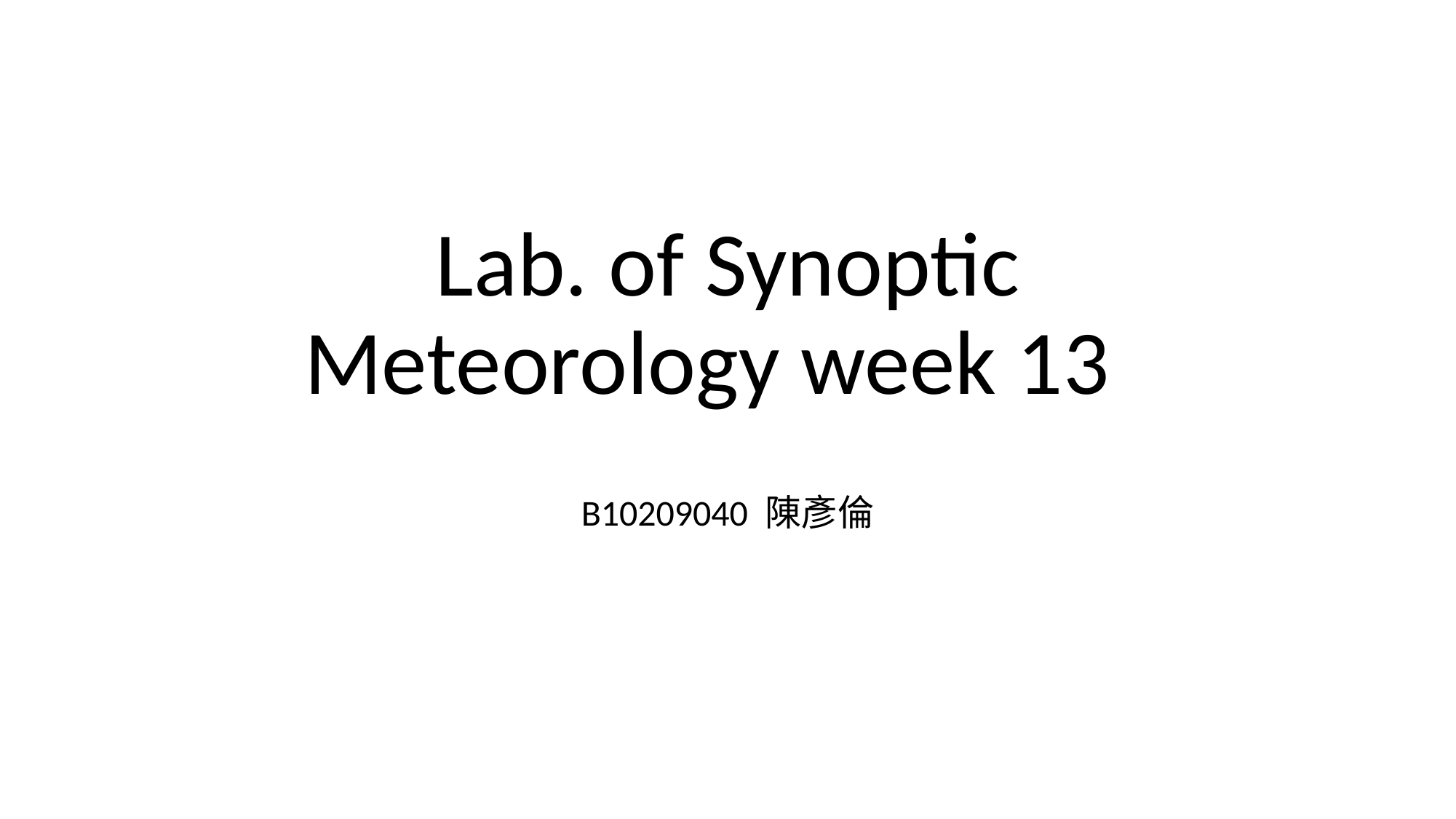

# Lab. of Synoptic Meteorology week 13

B10209040 陳彥倫